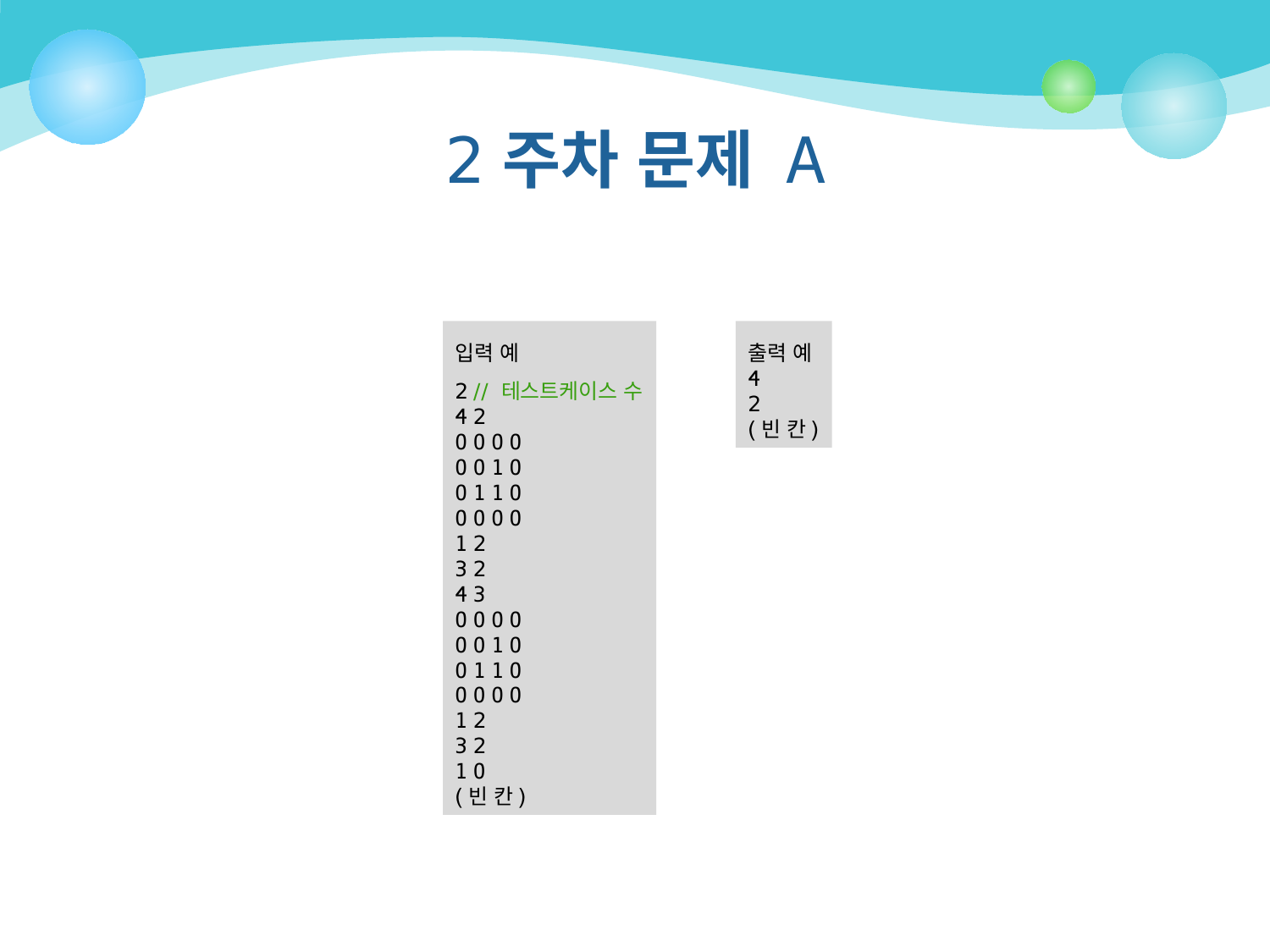

# 2주차 문제 A
입력 예
2 // 테스트케이스 수
4 2
0 0 0 0
0 0 1 0
0 1 1 0
0 0 0 0
1 2
3 2
4 3
0 0 0 0
0 0 1 0
0 1 1 0
0 0 0 0
1 2
3 2
1 0
(빈 칸)
출력 예
4
2
(빈 칸)